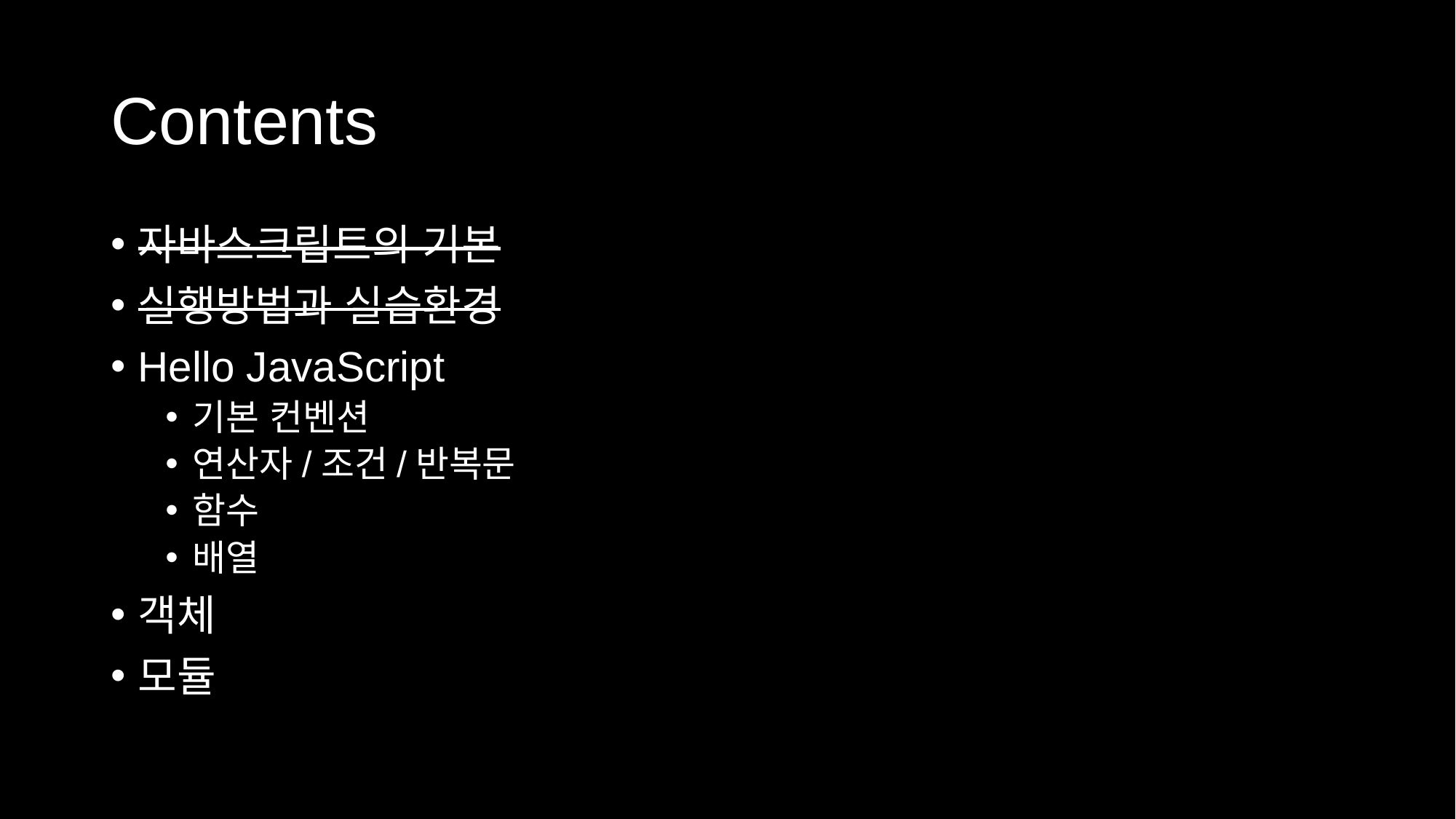

# Contents
자바스크립트의 기본
실행방법과 실습환경
Hello JavaScript
기본 컨벤션
연산자/조건/반복문
함수
배열
객체
모듈